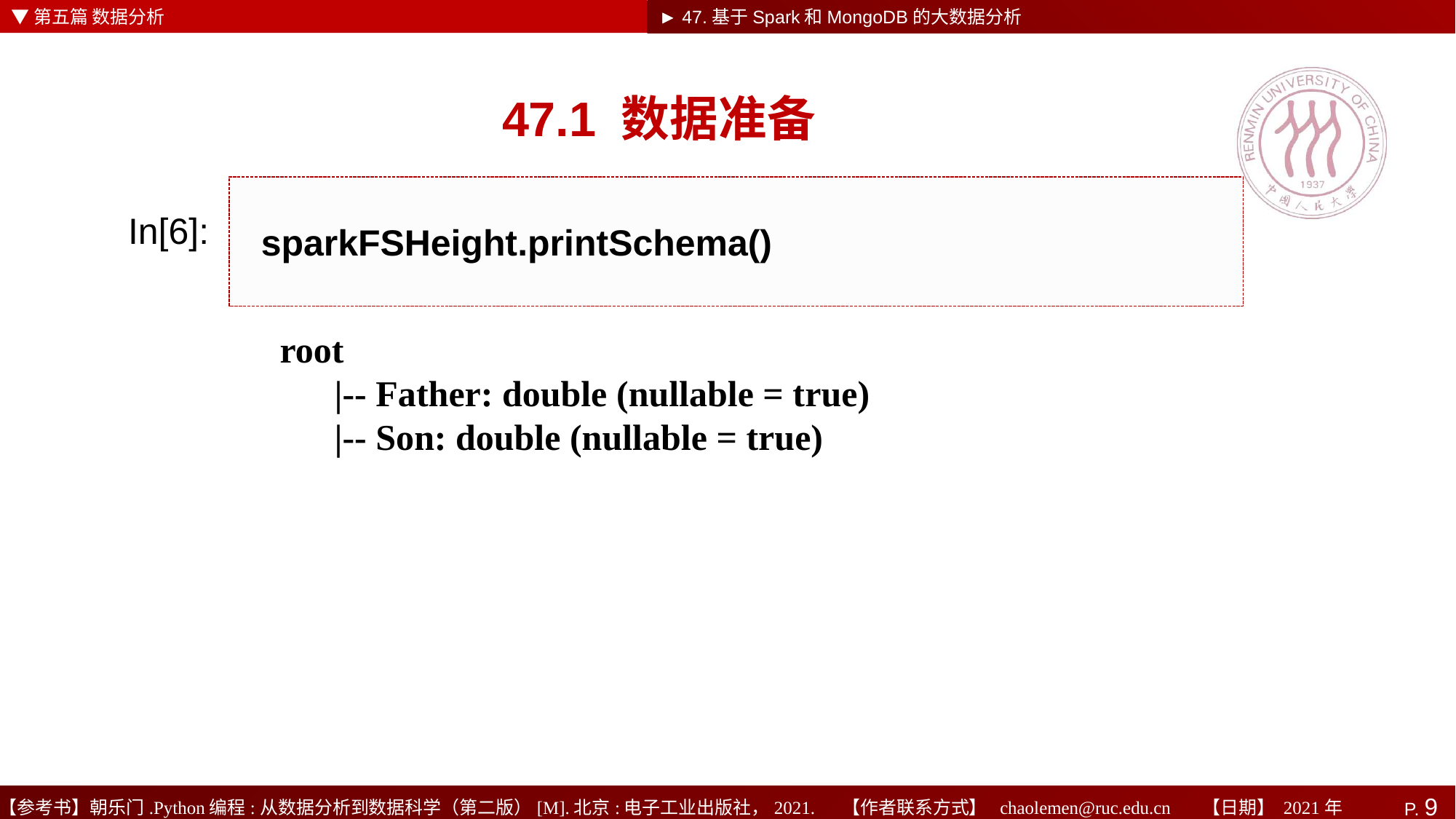

▼第五篇 数据分析
►
► 47.基于Spark和MongoDB的大数据分析
# 47.1 数据准备
sparkFSHeight.printSchema()
In[6]:

root
      |-- Father: double (nullable = true)
      |-- Son: double (nullable = true)